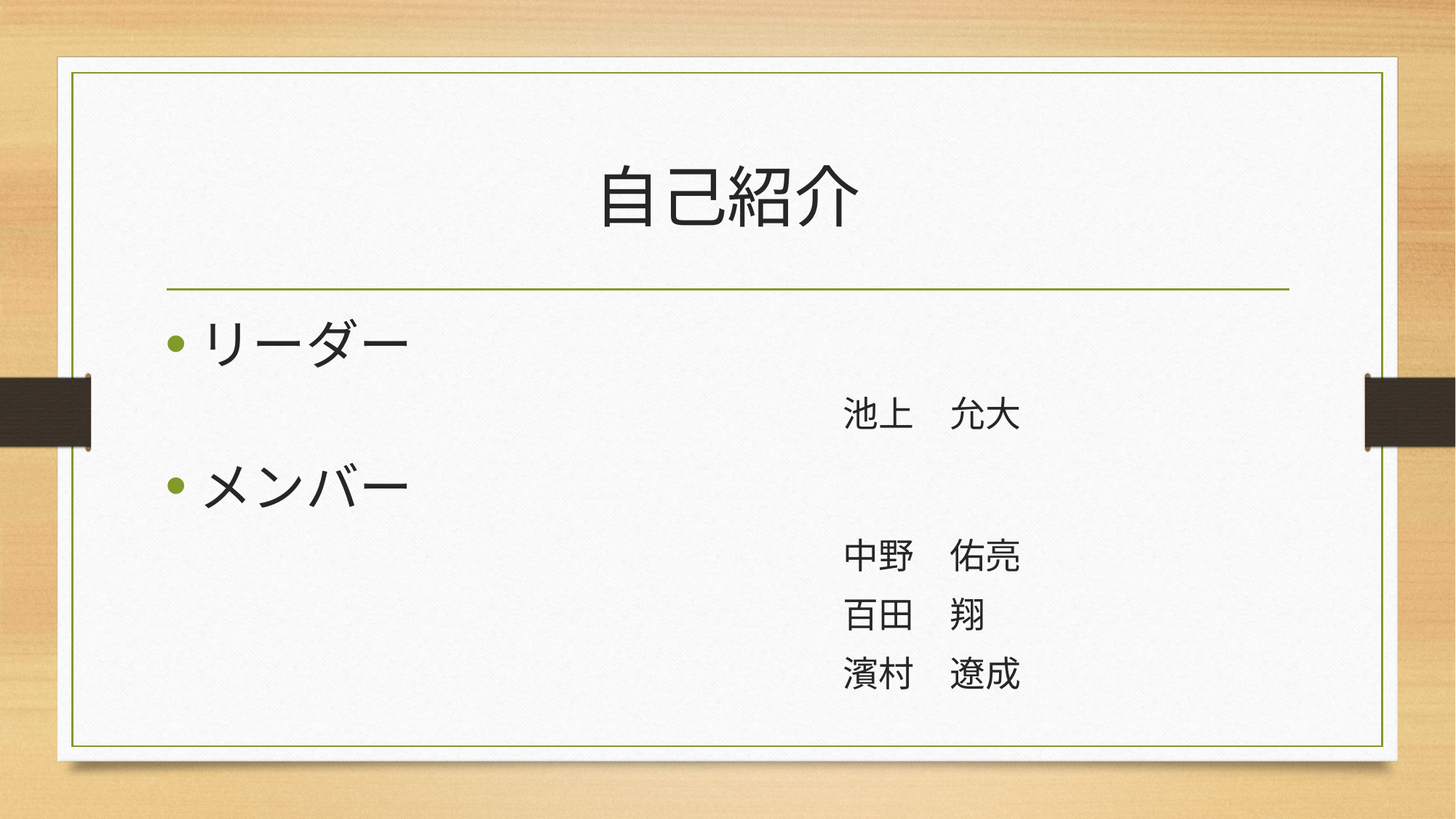

# 自己紹介
リーダー
　　　　　　　　　　　　　　　　　　　池上　允大
メンバー
　　　　　　　　　　　　　　　　　　　中野　佑亮
　　　　　　　　　　　　　　　　　　　百田　翔
　　　　　　　　　　　　　　　　　　　濱村　遼成